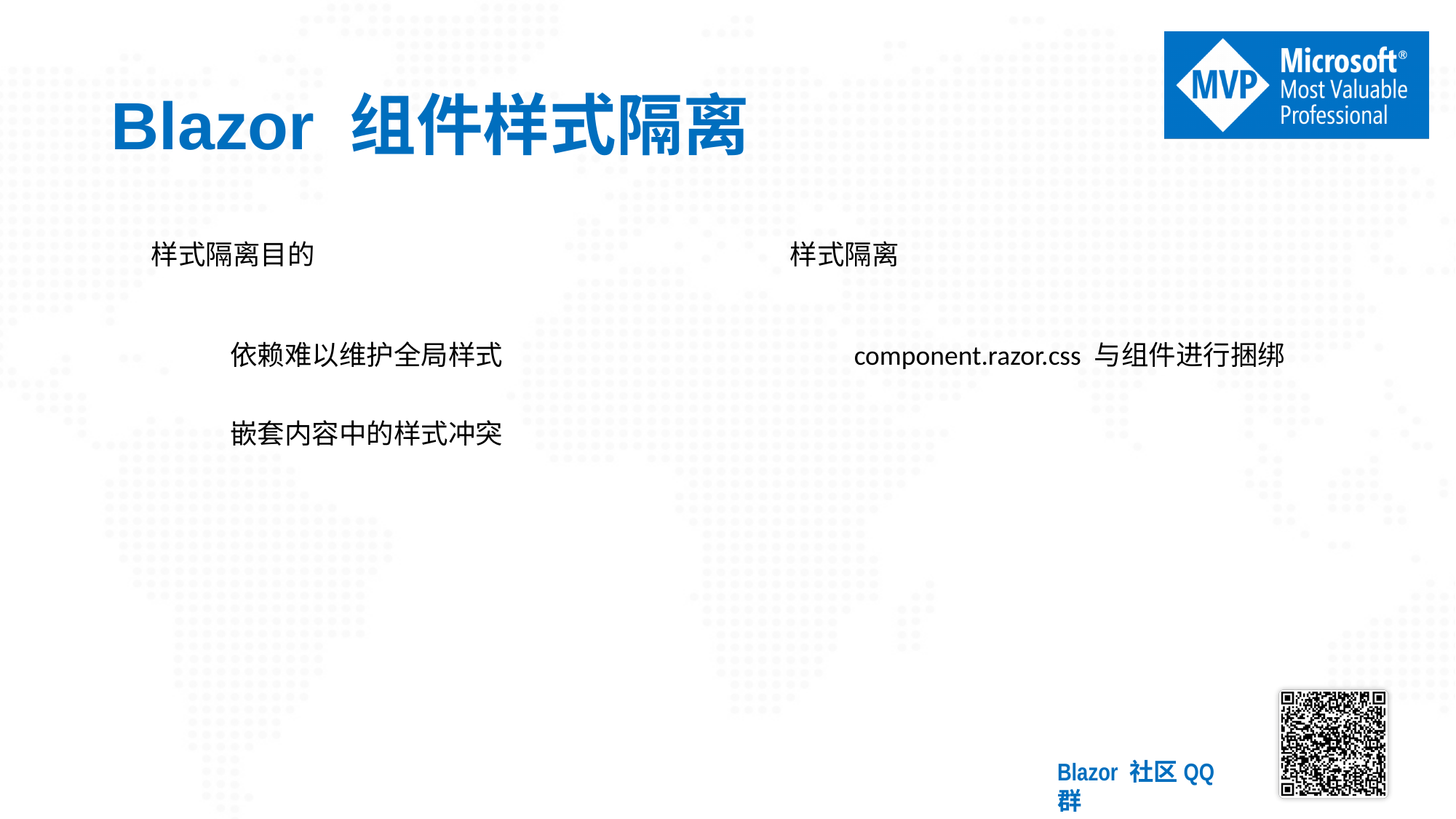

# Blazor 组件样式隔离
样式隔离目的
样式隔离
依赖难以维护全局样式
component.razor.css 与组件进行捆绑
嵌套内容中的样式冲突